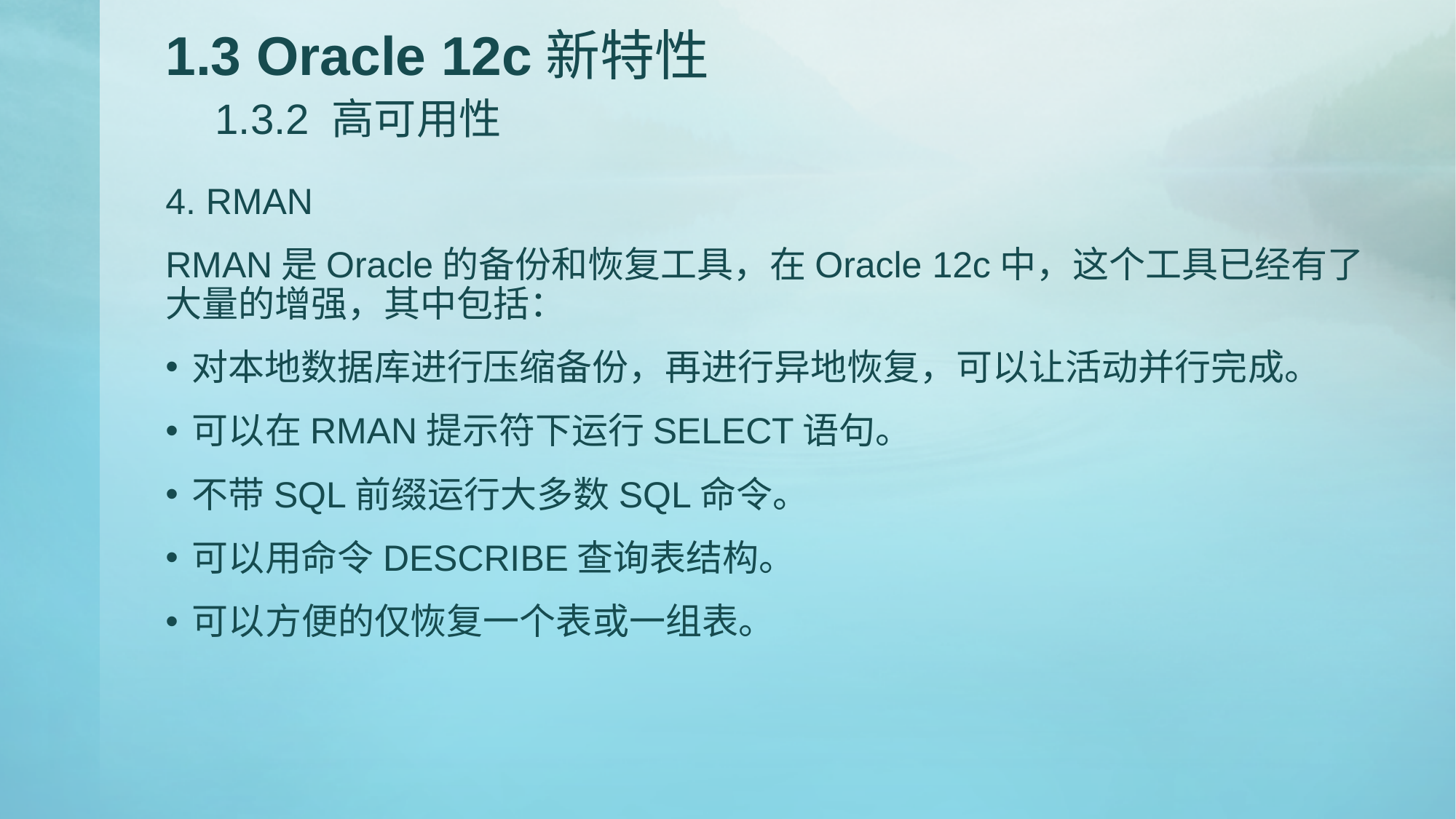

# 1.3 Oracle 12c新特性 1.3.2 高可用性
4. RMAN
RMAN是Oracle的备份和恢复工具，在Oracle 12c中，这个工具已经有了大量的增强，其中包括：
对本地数据库进行压缩备份，再进行异地恢复，可以让活动并行完成。
可以在RMAN提示符下运行SELECT语句。
不带SQL前缀运行大多数SQL命令。
可以用命令DESCRIBE查询表结构。
可以方便的仅恢复一个表或一组表。